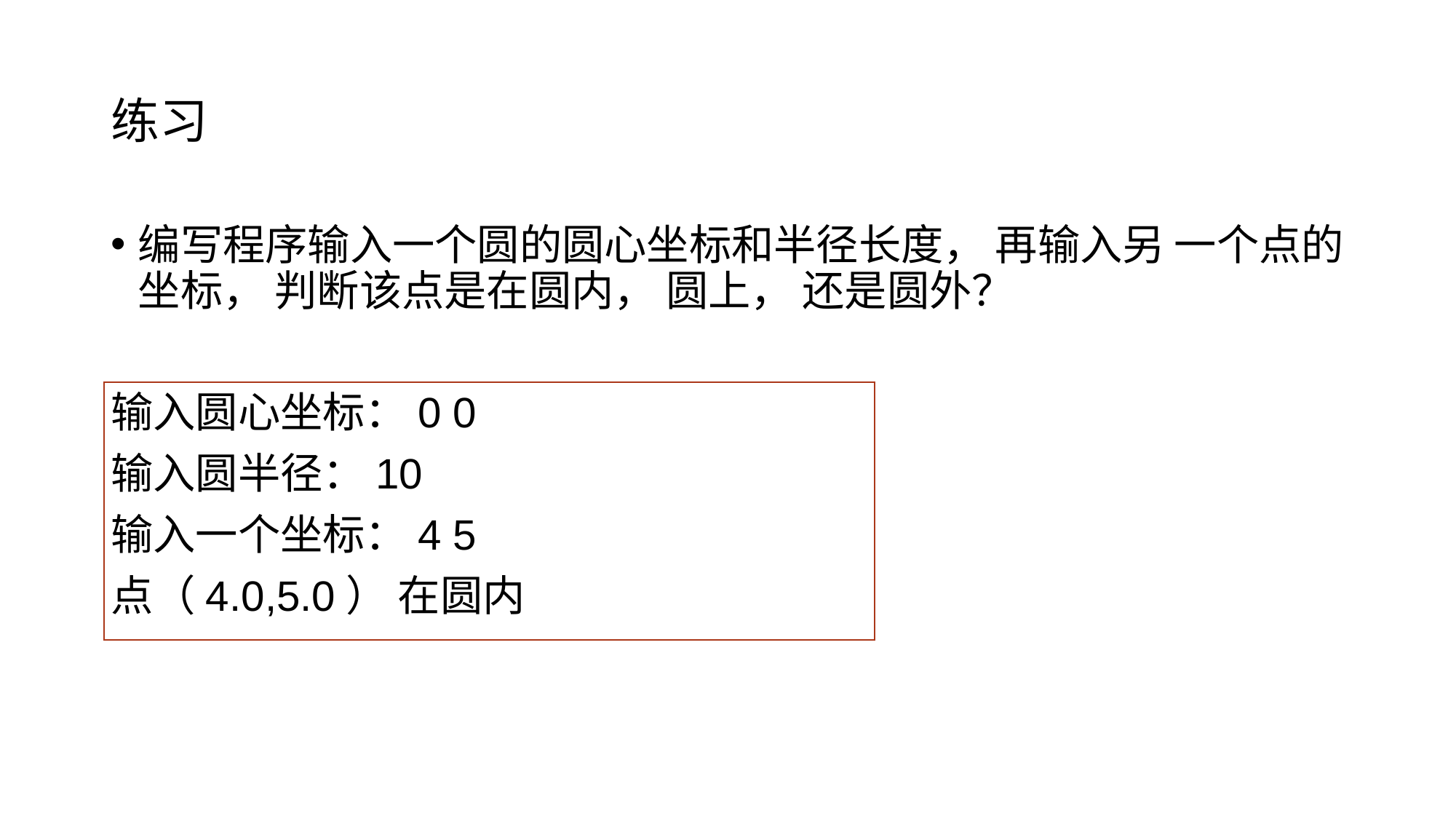

# 练习
编写程序输入一个圆的圆心坐标和半径长度， 再输入另 一个点的坐标， 判断该点是在圆内， 圆上， 还是圆外？

输入圆心坐标：0 0
输入圆半径：10
输入一个坐标：4 5
点（4.0,5.0） 在圆内